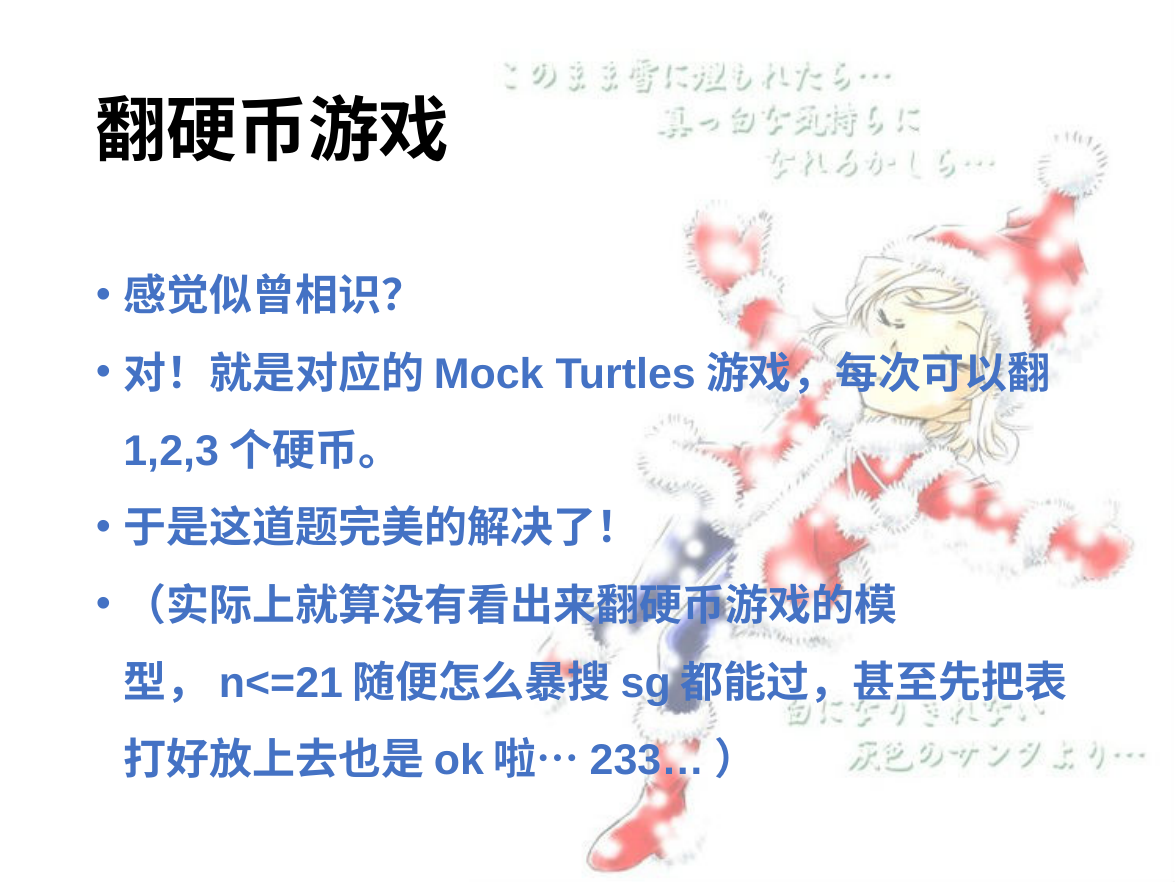

# 翻硬币游戏
感觉似曾相识？
对！就是对应的Mock Turtles游戏，每次可以翻1,2,3个硬币。
于是这道题完美的解决了！
（实际上就算没有看出来翻硬币游戏的模型，n<=21随便怎么暴搜sg都能过，甚至先把表打好放上去也是ok啦…233…）